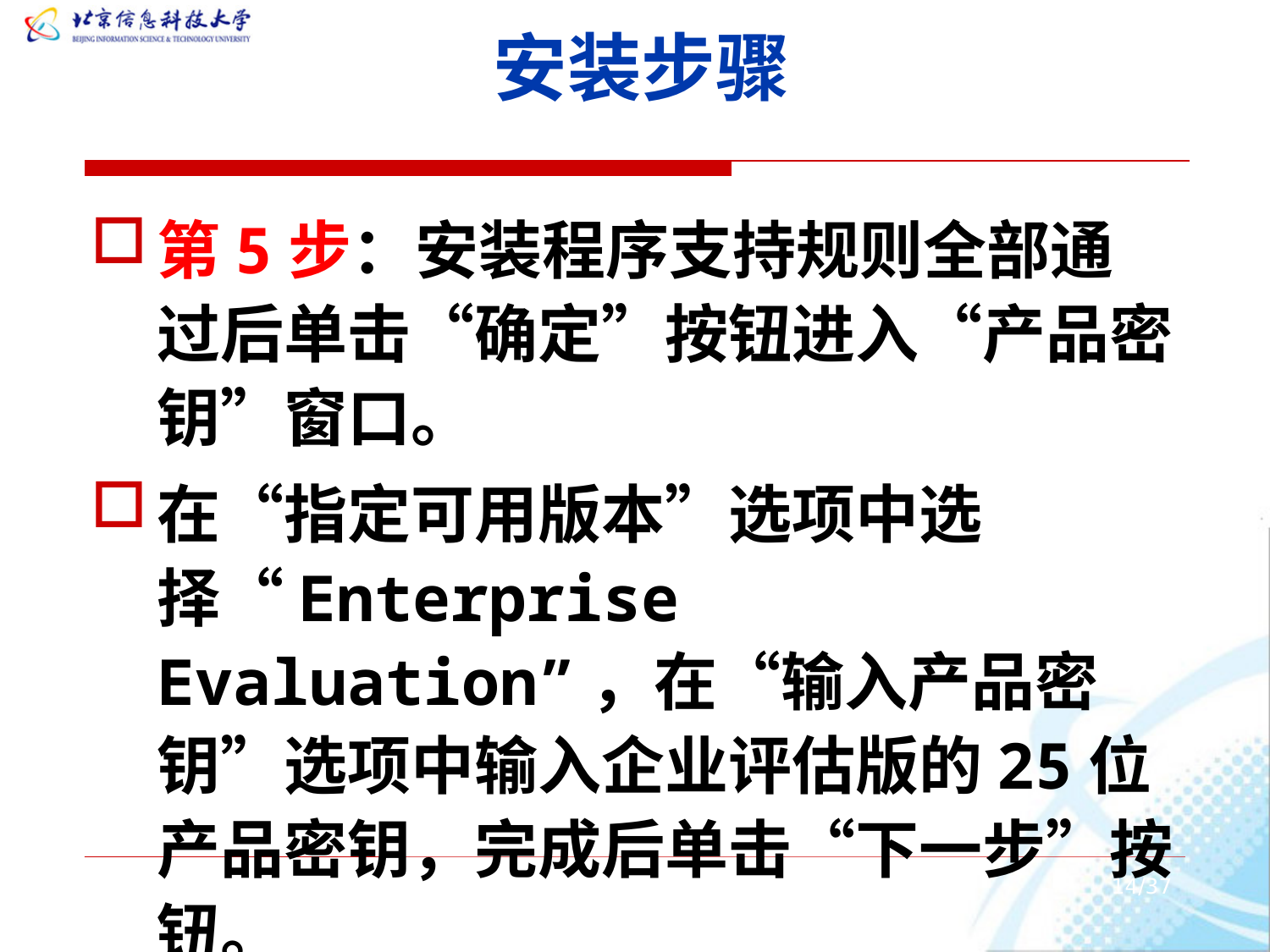

# 安装步骤
第5步：安装程序支持规则全部通过后单击“确定”按钮进入“产品密钥”窗口。
在“指定可用版本”选项中选择“Enterprise Evaluation”，在“输入产品密钥”选项中输入企业评估版的25位产品密钥，完成后单击“下一步”按钮。

14/37